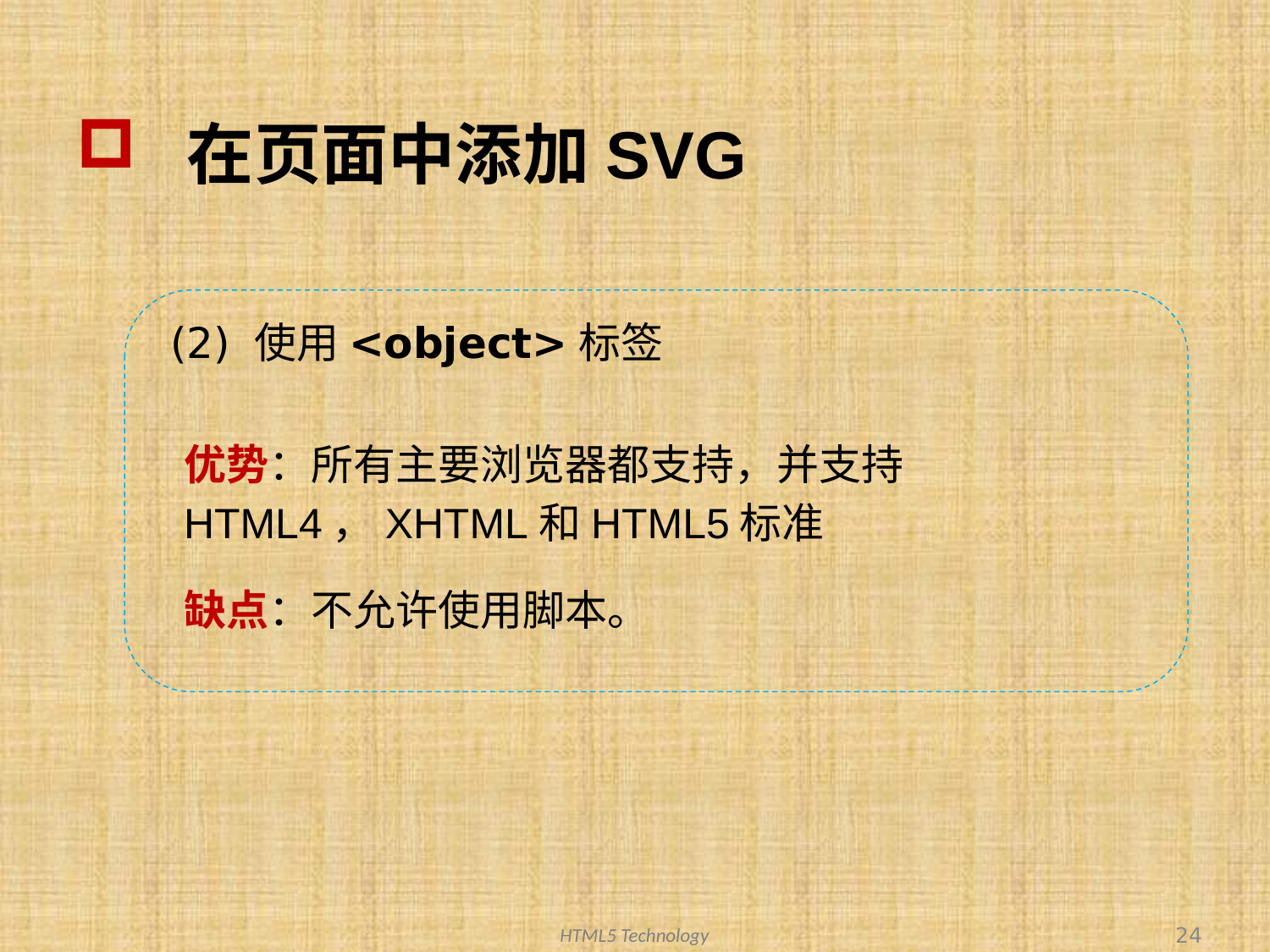

# 在页面中添加SVG
 (2) 使用<object>标签

优势：所有主要浏览器都支持，并支持HTML4，XHTML和HTML5标准
缺点：不允许使用脚本。
24
HTML5 Technology